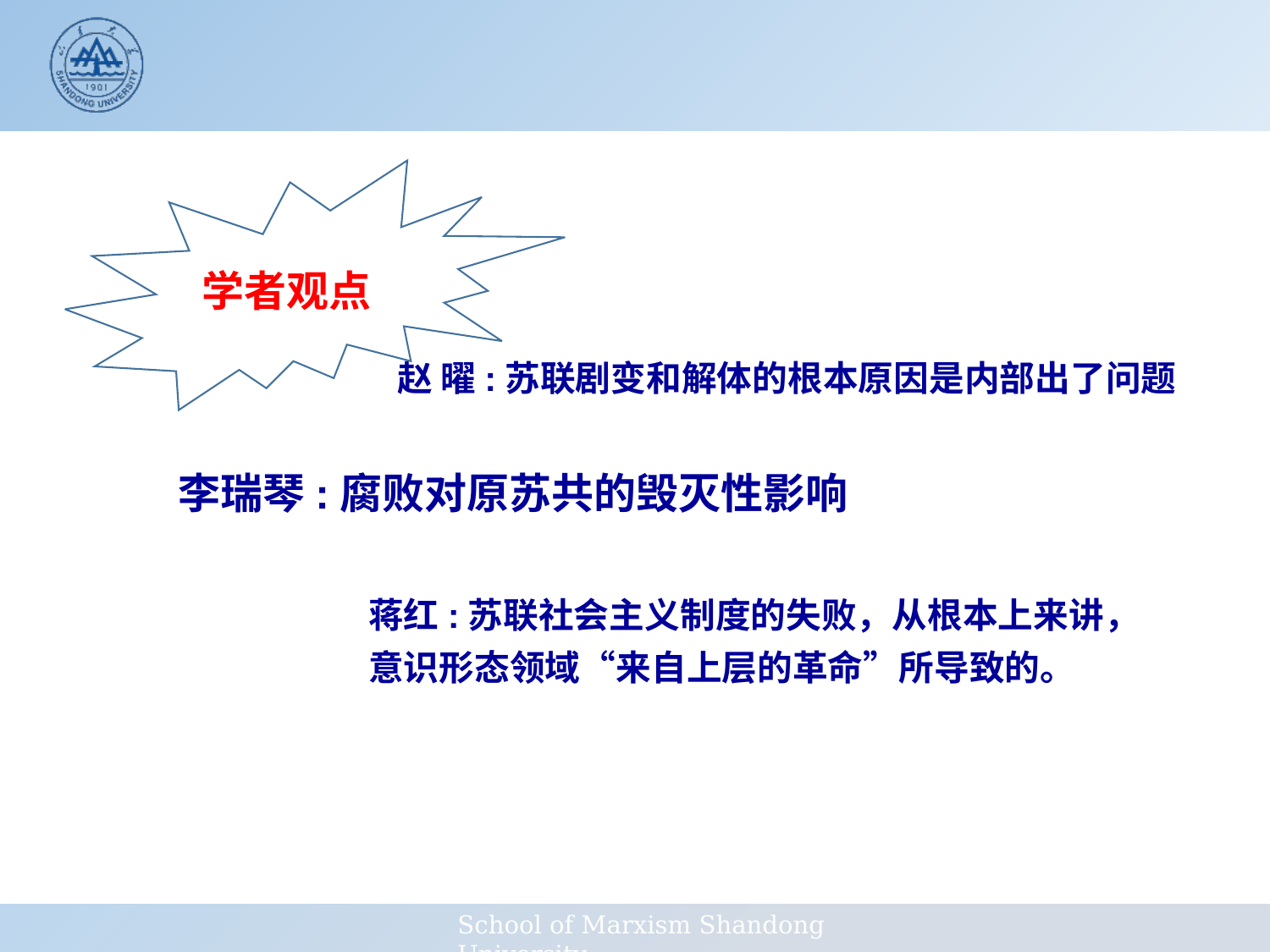

学者观点
赵 曜:苏联剧变和解体的根本原因是内部出了问题
 李瑞琴:腐败对原苏共的毁灭性影响
蒋红:苏联社会主义制度的失败，从根本上来讲，意识形态领域“来自上层的革命”所导致的。